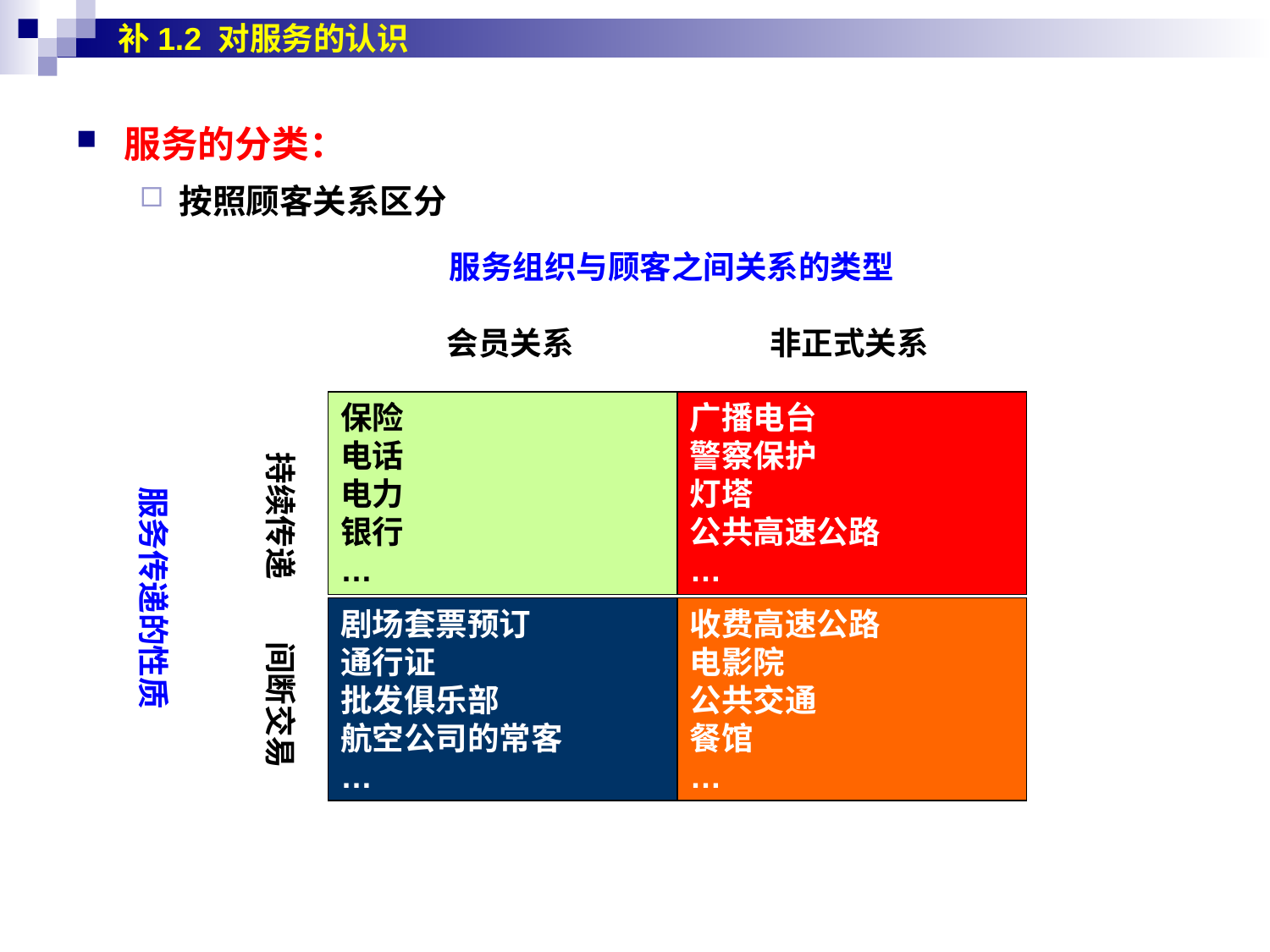

补1.2 对服务的认识
服务的分类：
按照顾客关系区分
服务组织与顾客之间关系的类型
会员关系
非正式关系
保险
电话
电力
银行
…
广播电台
警察保护
灯塔
公共高速公路
…
持续传递
服务传递的性质
剧场套票预订
通行证
批发俱乐部
航空公司的常客
…
收费高速公路
电影院
公共交通
餐馆
…
间断交易